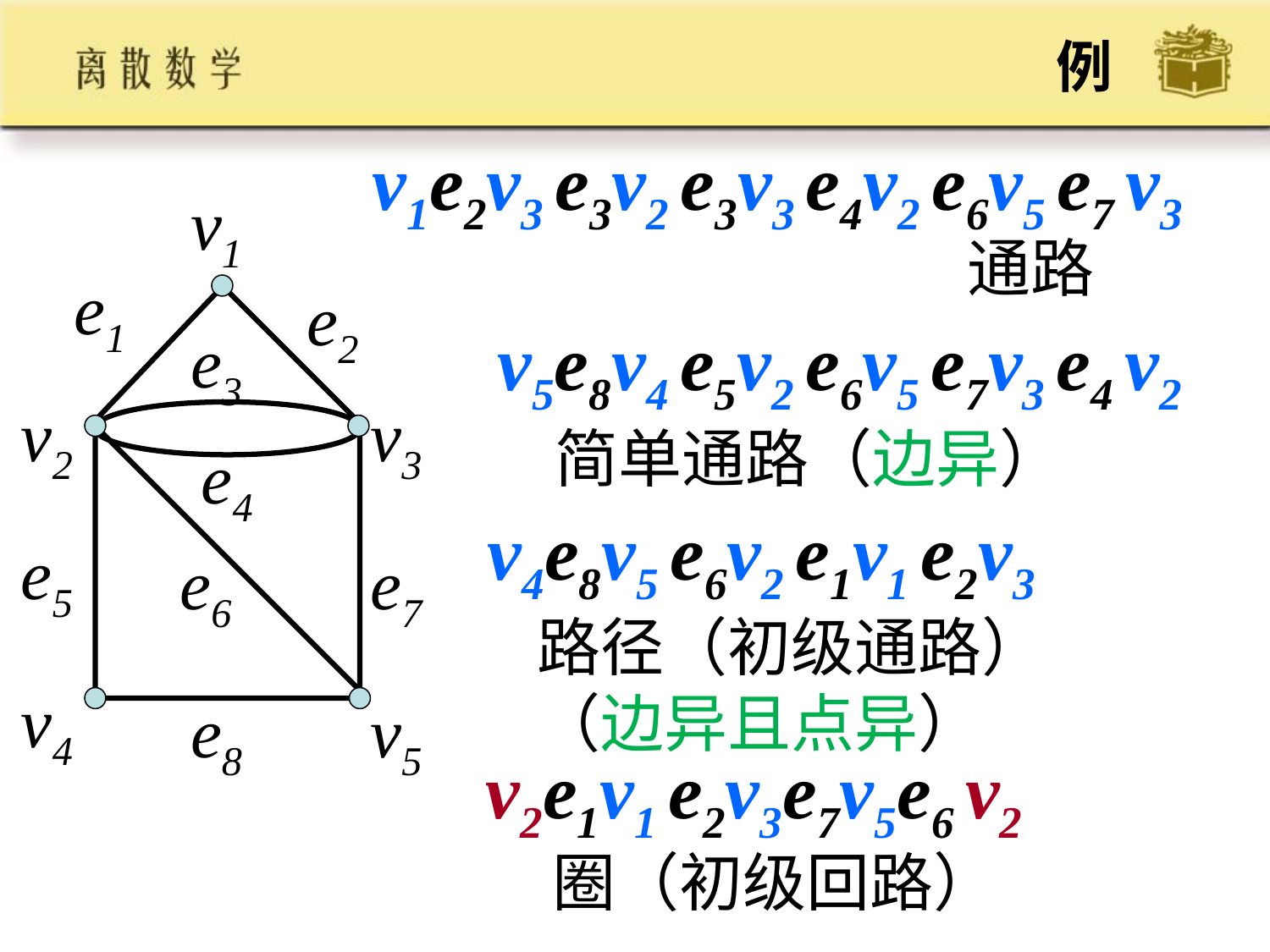

# 例
v1e2v3 e3v2 e3v3 e4v2 e6v5 e7 v3
v1
e1

e2

e3
v2
v3

e4

e5
e6
e7
v4

e8

v5

通路
v5e8v4 e5v2 e6v5 e7v3 e4 v2
简单通路（边异）
v4e8v5 e6v2 e1v1 e2v3
路径（初级通路）
（边异且点异）
v2e1v1 e2v3e7v5e6 v2
圈（初级回路）